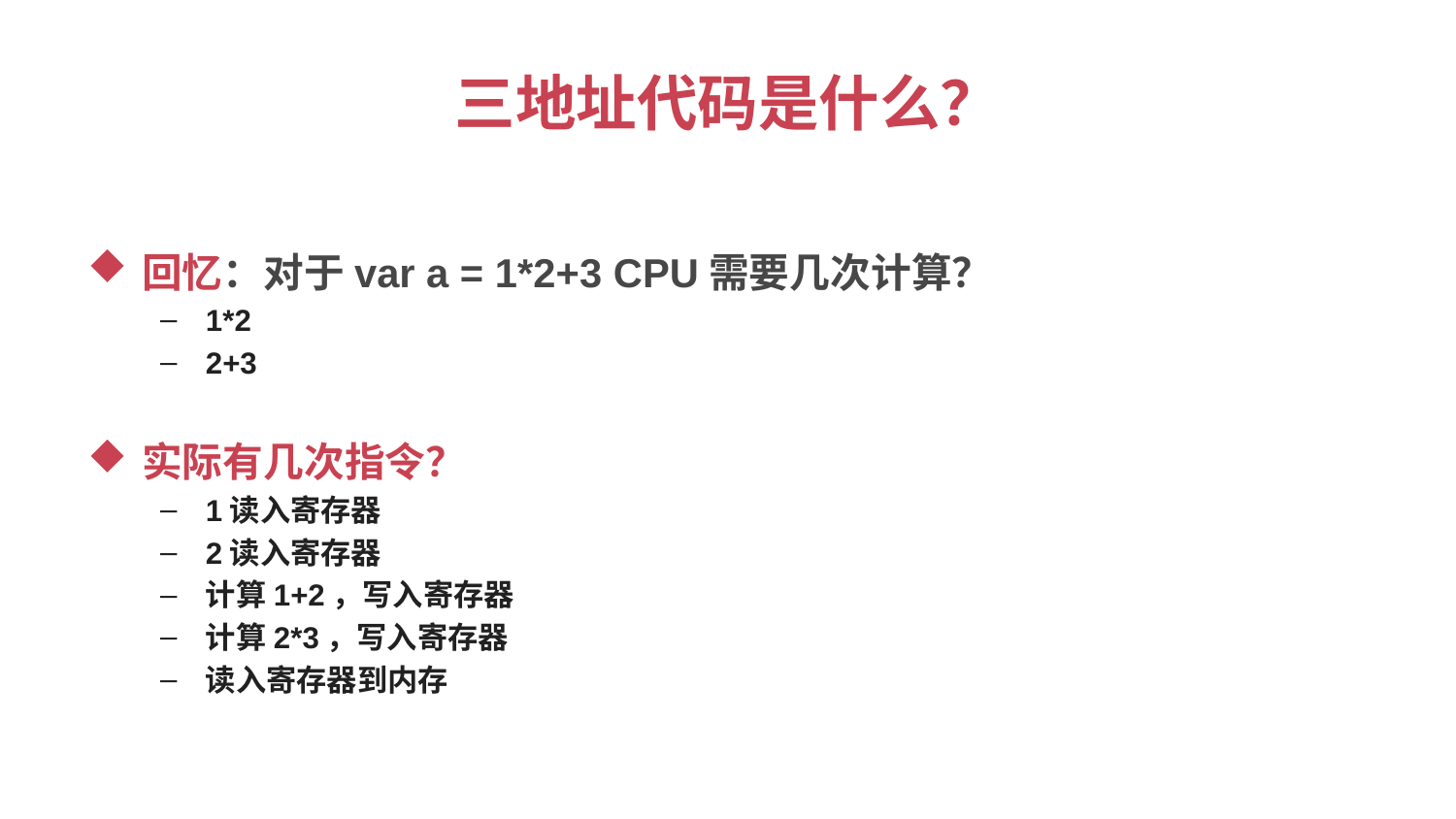

# 三地址代码是什么？
回忆：对于var a = 1*2+3 CPU需要几次计算？
1*2
2+3
实际有几次指令？
1读入寄存器
2读入寄存器
计算1+2，写入寄存器
计算2*3，写入寄存器
读入寄存器到内存